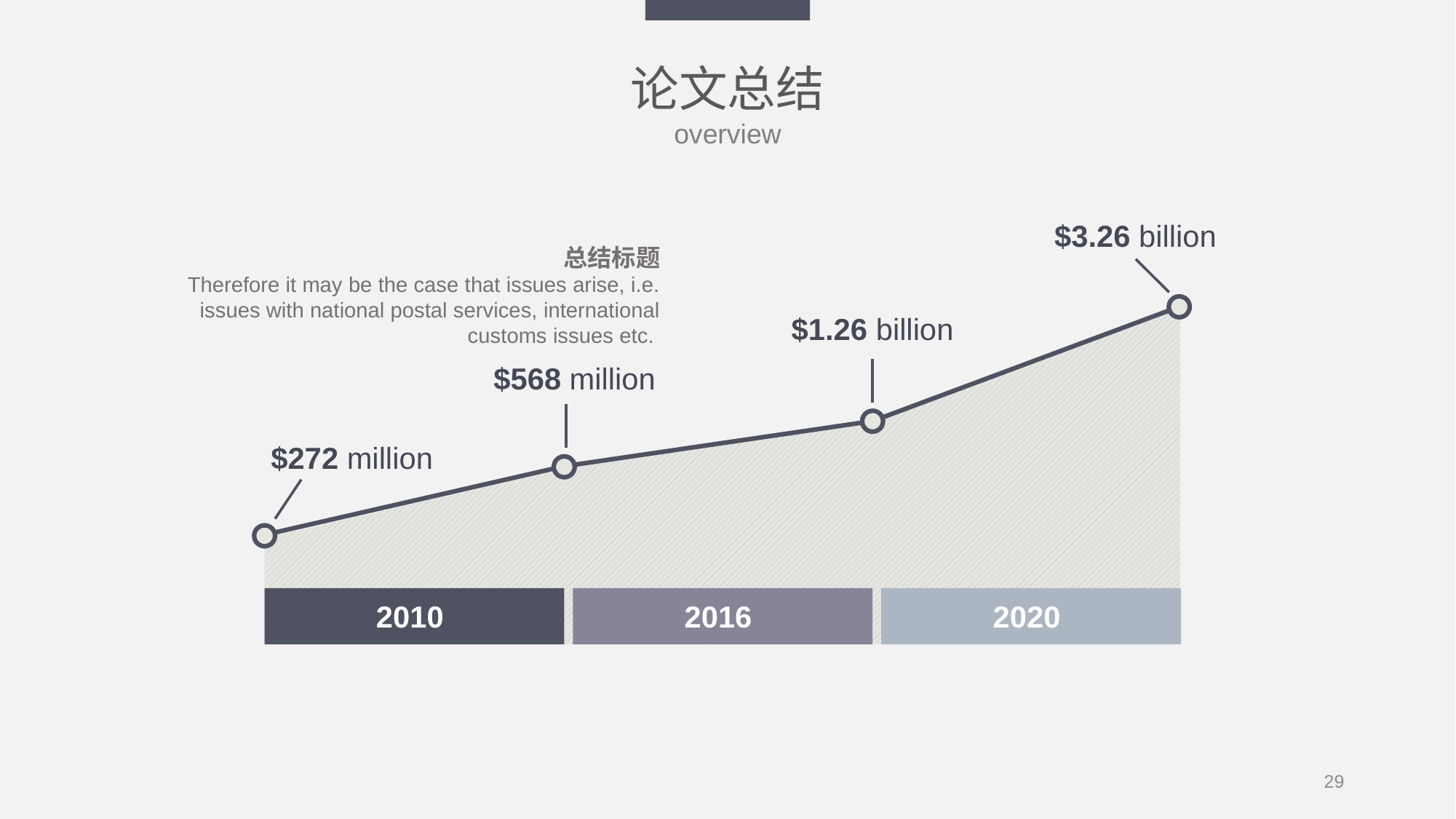

论文总结
overview
$3.26 billion
总结标题
Therefore it may be the case that issues arise, i.e. issues with national postal services, international customs issues etc.

$1.26 billion

$568 million

$272 million

2010

2016

2020
29